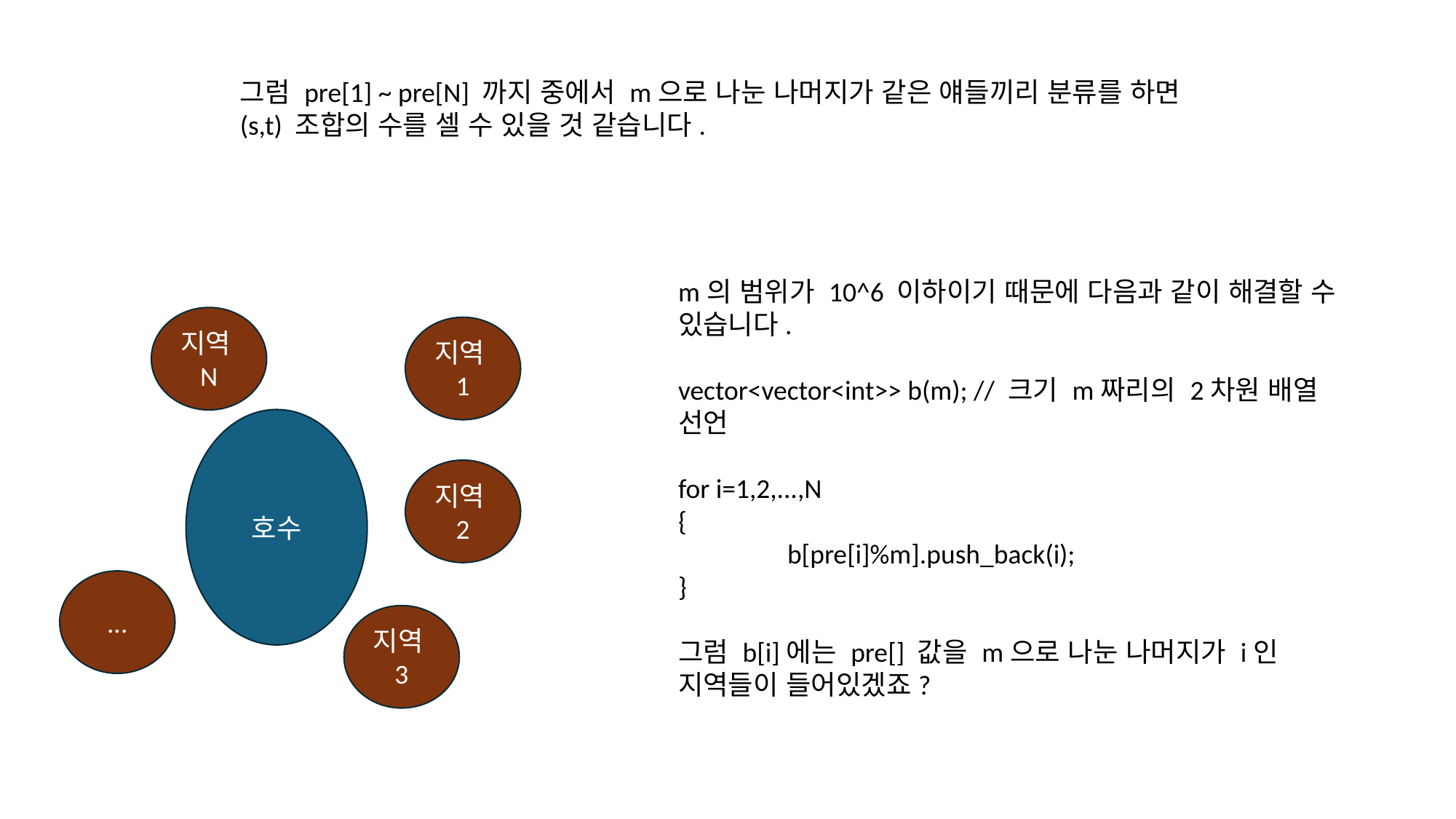

그럼 pre[1] ~ pre[N] 까지 중에서 m으로 나눈 나머지가 같은 얘들끼리 분류를 하면
(s,t) 조합의 수를 셀 수 있을 것 같습니다.
m의 범위가 10^6 이하이기 때문에 다음과 같이 해결할 수 있습니다.

vector<vector<int>> b(m); // 크기 m짜리의 2차원 배열 선언

for i=1,2,...,N
{
	b[pre[i]%m].push_back(i);
}

그럼 b[i]에는 pre[] 값을 m으로 나눈 나머지가 i인 지역들이 들어있겠죠?
지역N
지역1
호수
지역2
...
지역3